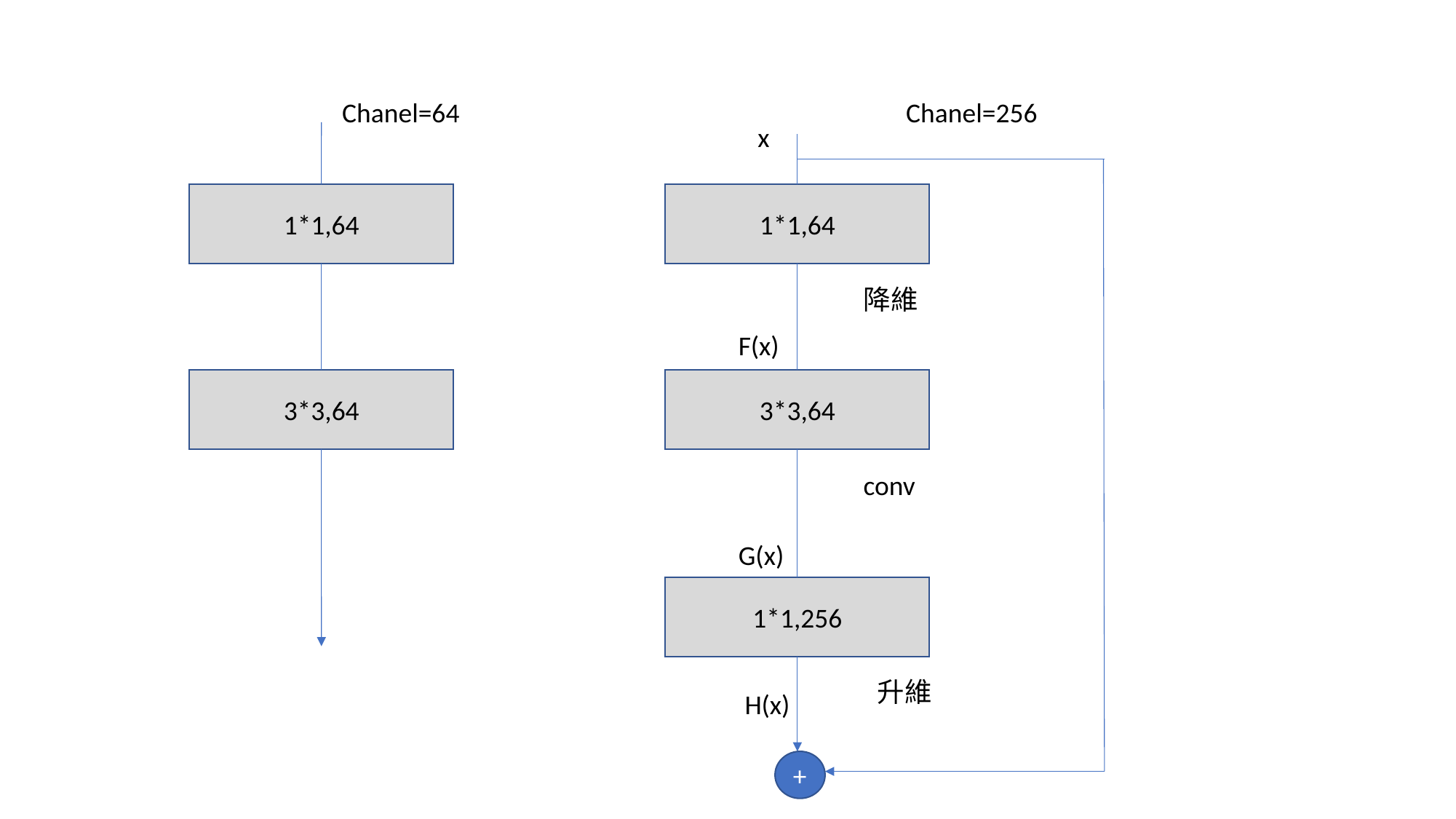

Chanel=64
Chanel=256
x
1*1,64
1*1,64
降維
F(x)
3*3,64
3*3,64
conv
G(x)
1*1,256
升維
H(x)
+